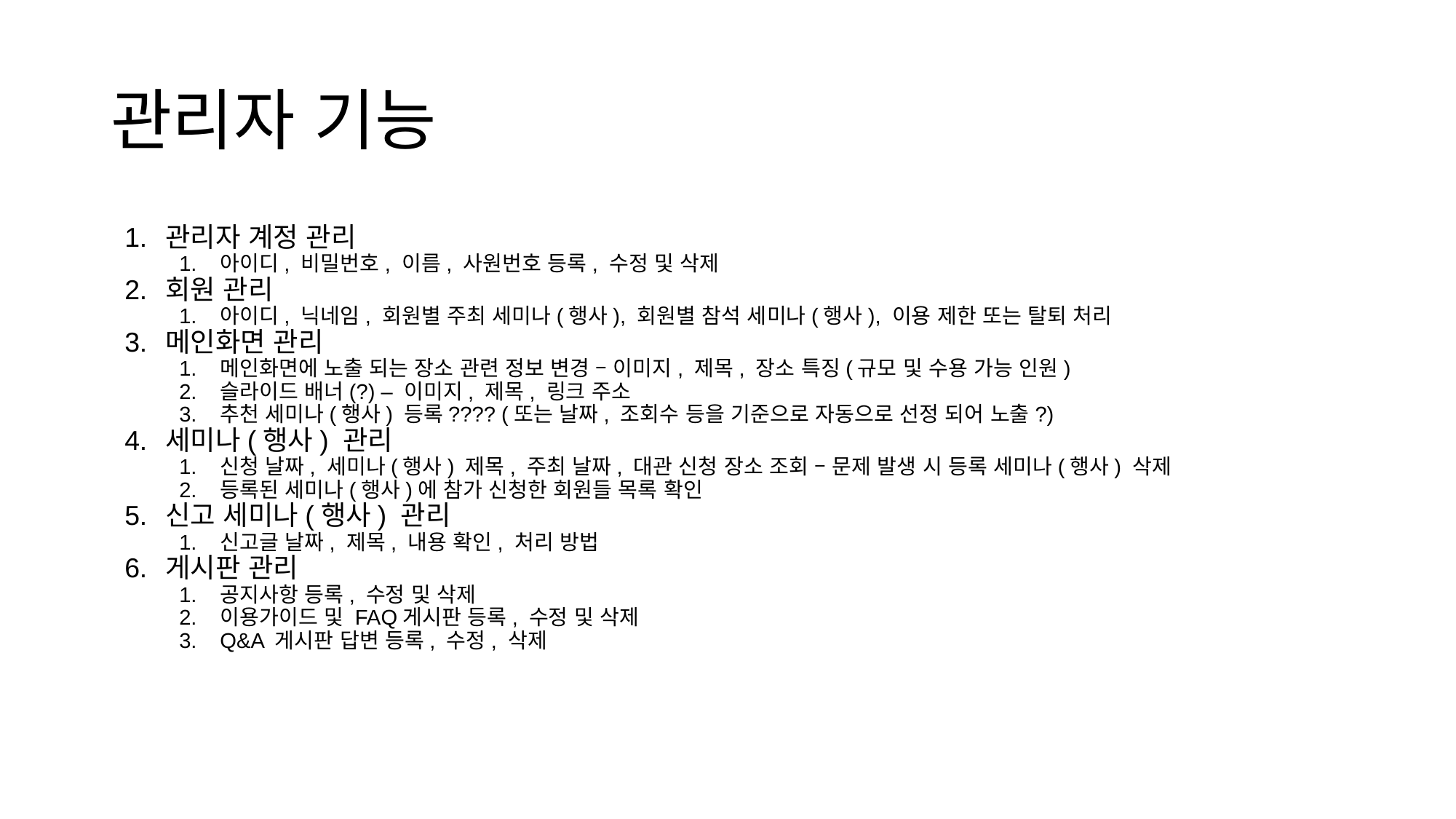

# 관리자 기능
관리자 계정 관리
아이디, 비밀번호, 이름, 사원번호 등록, 수정 및 삭제
회원 관리
아이디, 닉네임, 회원별 주최 세미나(행사), 회원별 참석 세미나(행사), 이용 제한 또는 탈퇴 처리
메인화면 관리
메인화면에 노출 되는 장소 관련 정보 변경 – 이미지, 제목, 장소 특징(규모 및 수용 가능 인원)
슬라이드 배너(?) – 이미지, 제목, 링크 주소
추천 세미나(행사) 등록???? (또는 날짜, 조회수 등을 기준으로 자동으로 선정 되어 노출?)
세미나(행사) 관리
신청 날짜, 세미나(행사) 제목, 주최 날짜, 대관 신청 장소 조회 – 문제 발생 시 등록 세미나(행사) 삭제
등록된 세미나(행사)에 참가 신청한 회원들 목록 확인
신고 세미나(행사) 관리
신고글 날짜, 제목, 내용 확인, 처리 방법
게시판 관리
공지사항 등록, 수정 및 삭제
이용가이드 및 FAQ게시판 등록, 수정 및 삭제
Q&A 게시판 답변 등록, 수정, 삭제